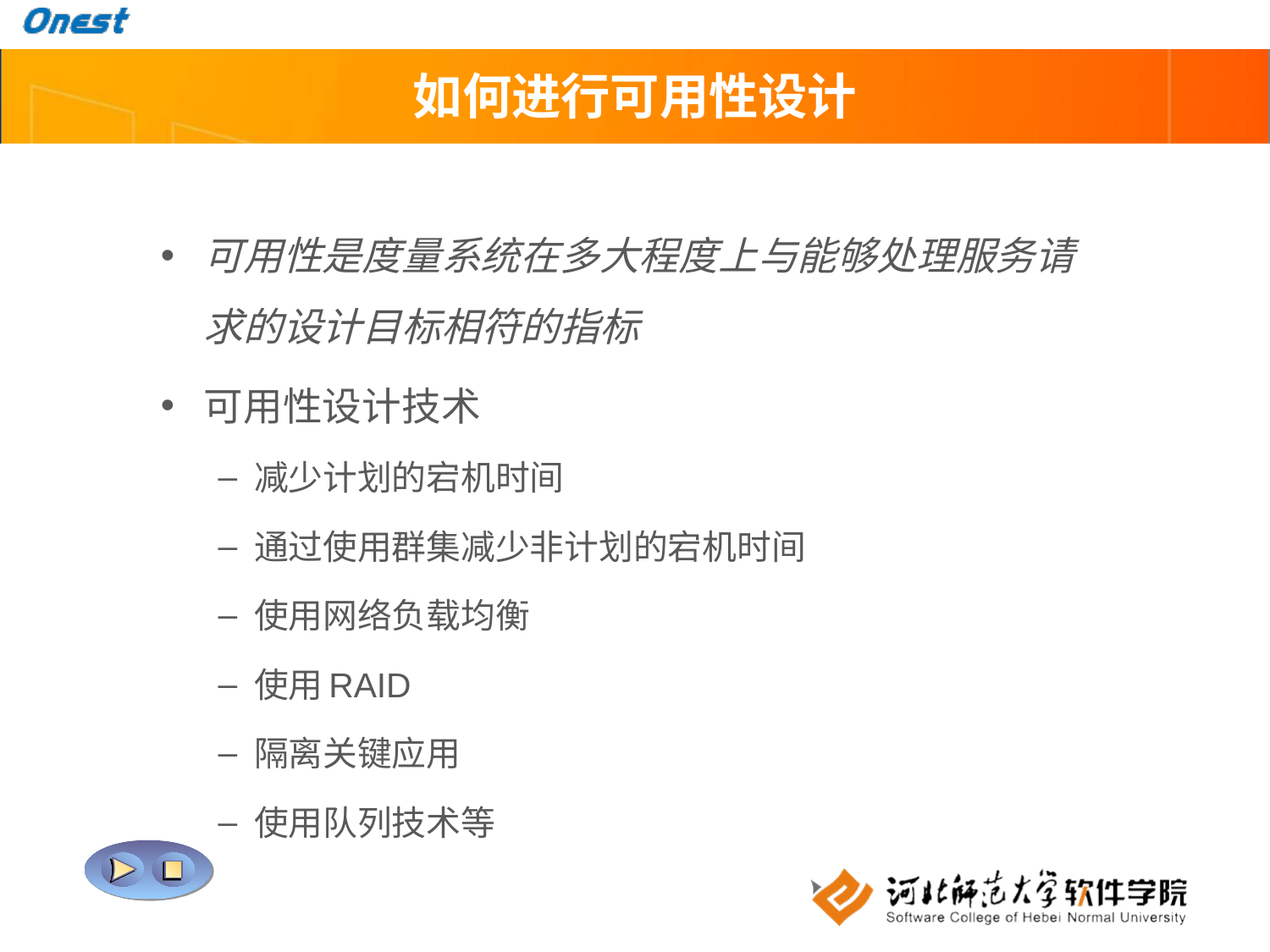

# 如何进行可用性设计
可用性是度量系统在多大程度上与能够处理服务请求的设计目标相符的指标
可用性设计技术
减少计划的宕机时间
通过使用群集减少非计划的宕机时间
使用网络负载均衡
使用RAID
隔离关键应用
使用队列技术等